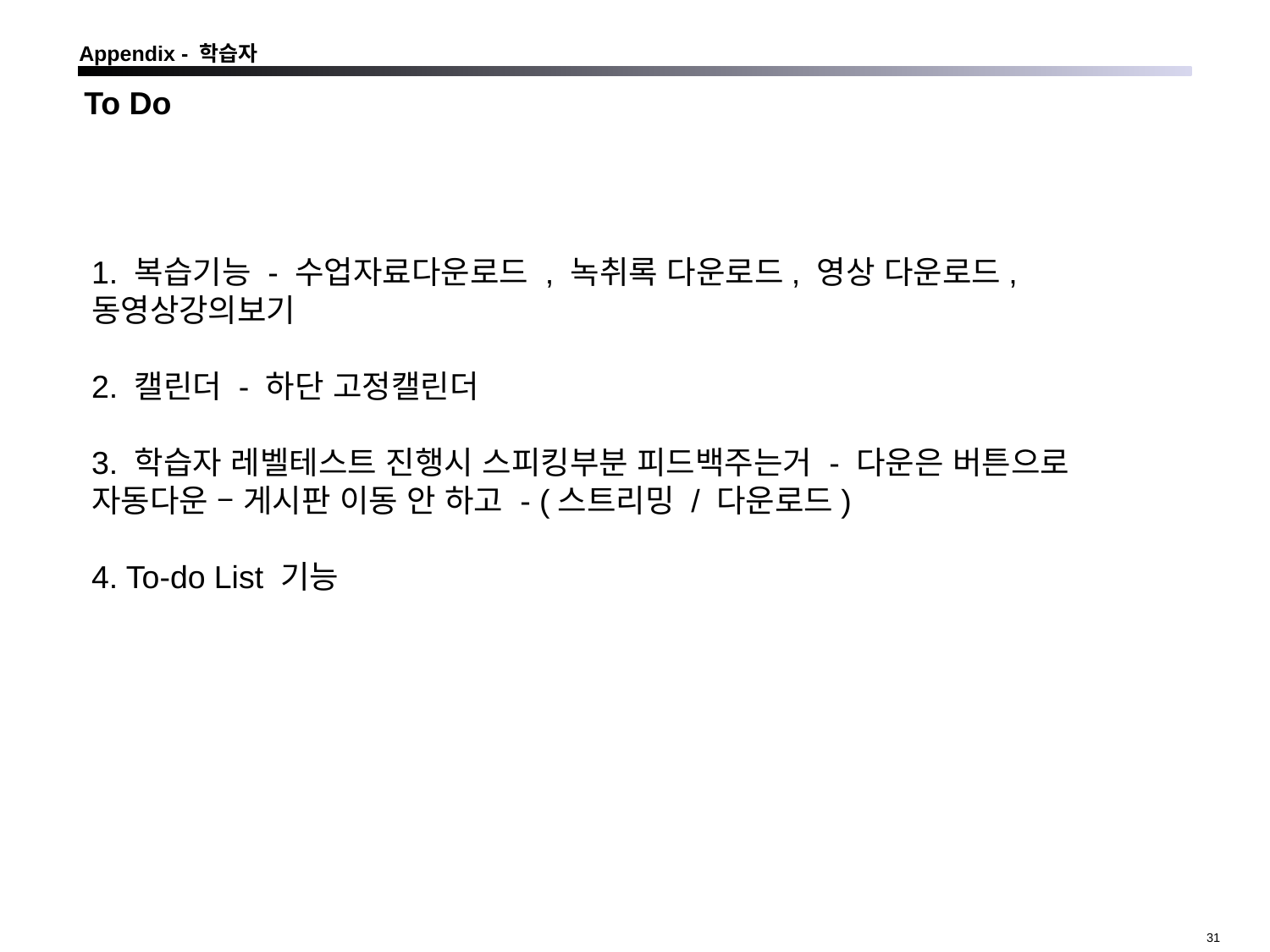

Appendix - 학습자
To Do
1. 복습기능 - 수업자료다운로드 , 녹취록 다운로드, 영상 다운로드, 동영상강의보기

2. 캘린더 - 하단 고정캘린더

3. 학습자 레벨테스트 진행시 스피킹부분 피드백주는거 - 다운은 버튼으로 자동다운 – 게시판 이동 안 하고 - (스트리밍 / 다운로드)

4. To-do List 기능